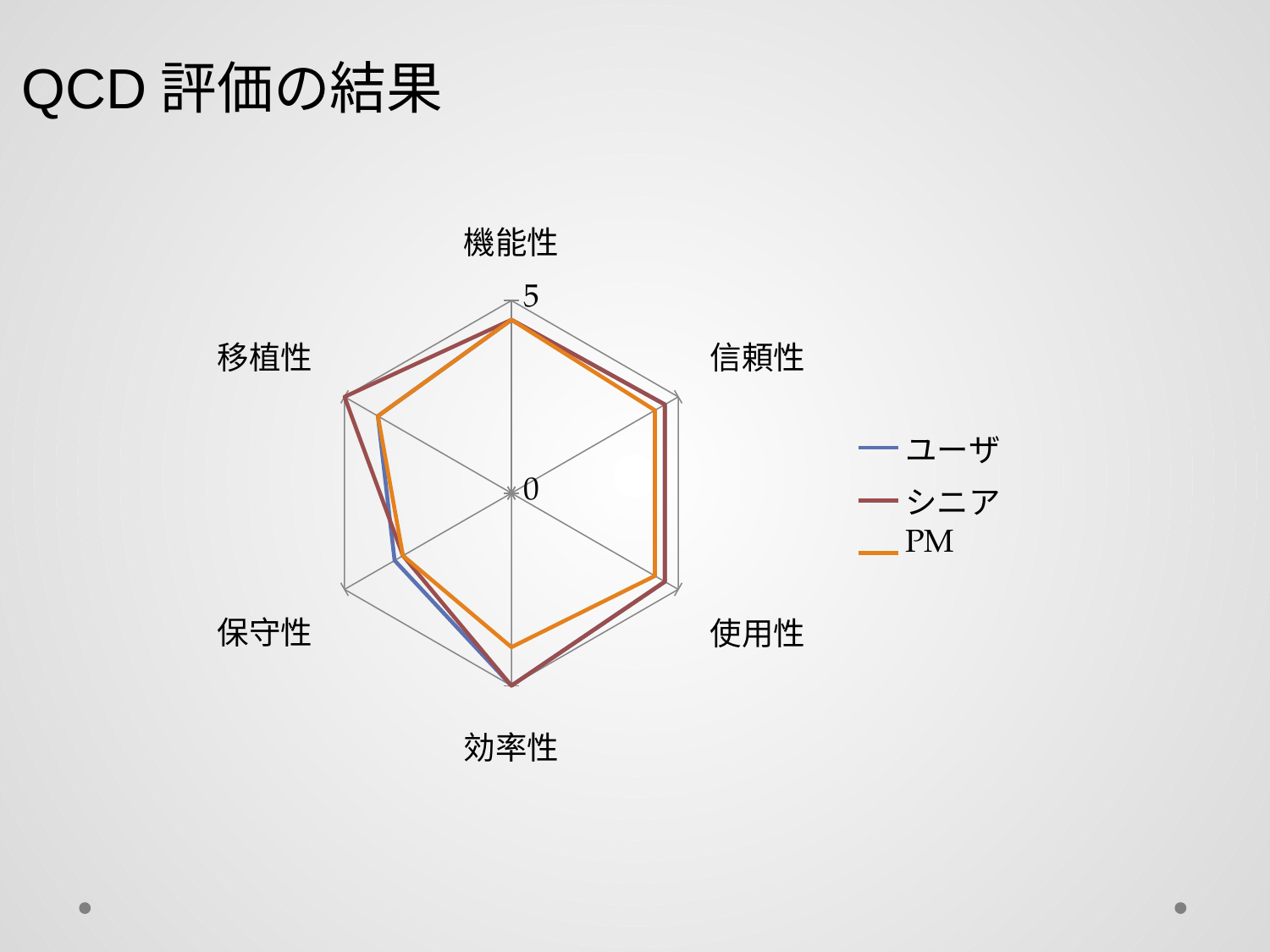

QCD評価の結果

### Chart

| Category | ユーザ | シニア | PM |
|---|---|---|---|
| 機能性 | 4.5 | 4.5 | 4.5 |
| 信頼性 | 4.6 | 4.6 | 4.3 |
| 使用性 | 4.6 | 4.6 | 4.3 |
| 効率性 | 5.0 | 5.0 | 4.0 |
| 保守性 | 3.5 | 3.25 | 3.25 |
| 移植性 | 4.0 | 5.0 | 4.0 |